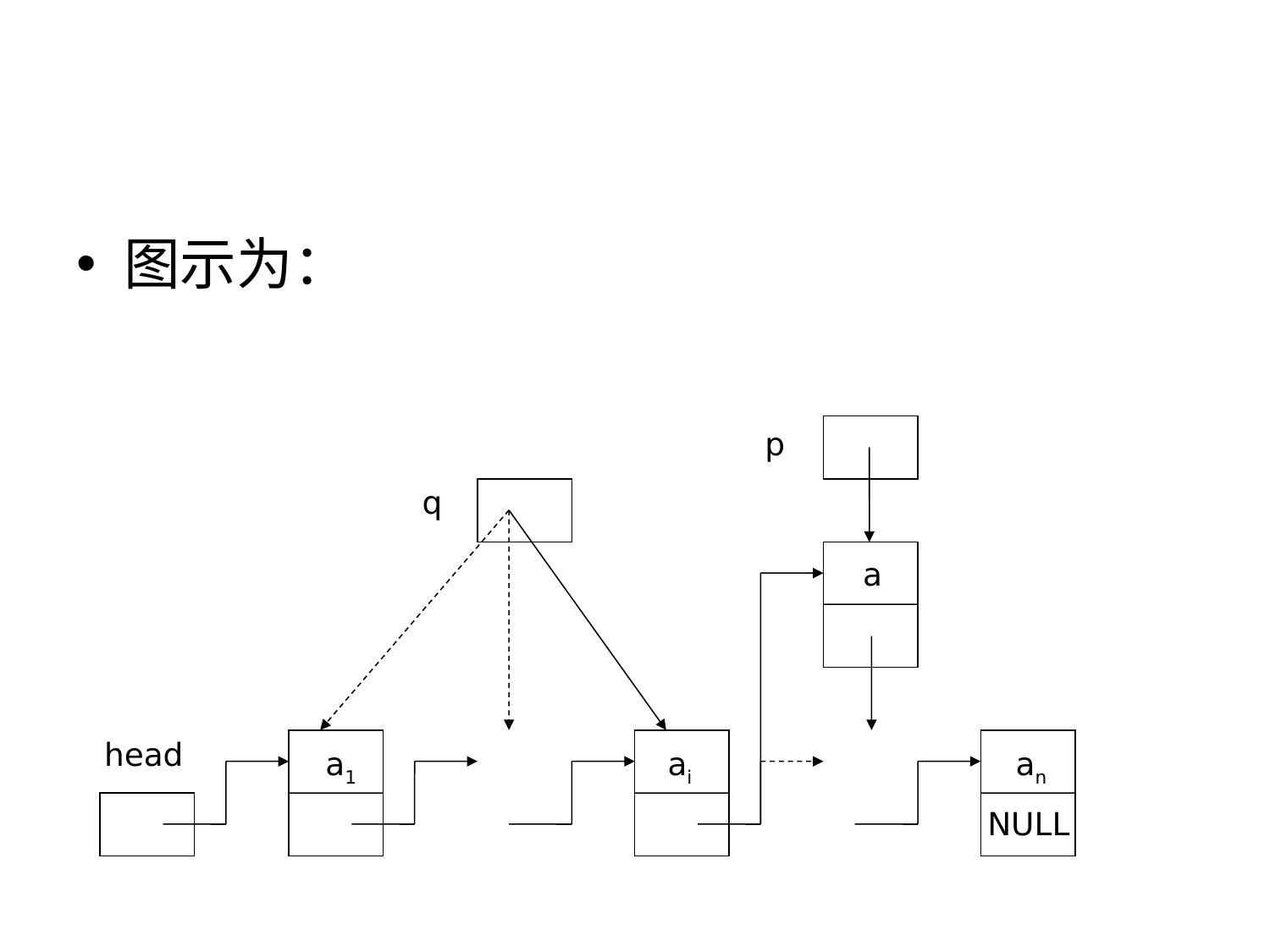

#
图示为：

p
q
a
head
a1
ai
an
NULL